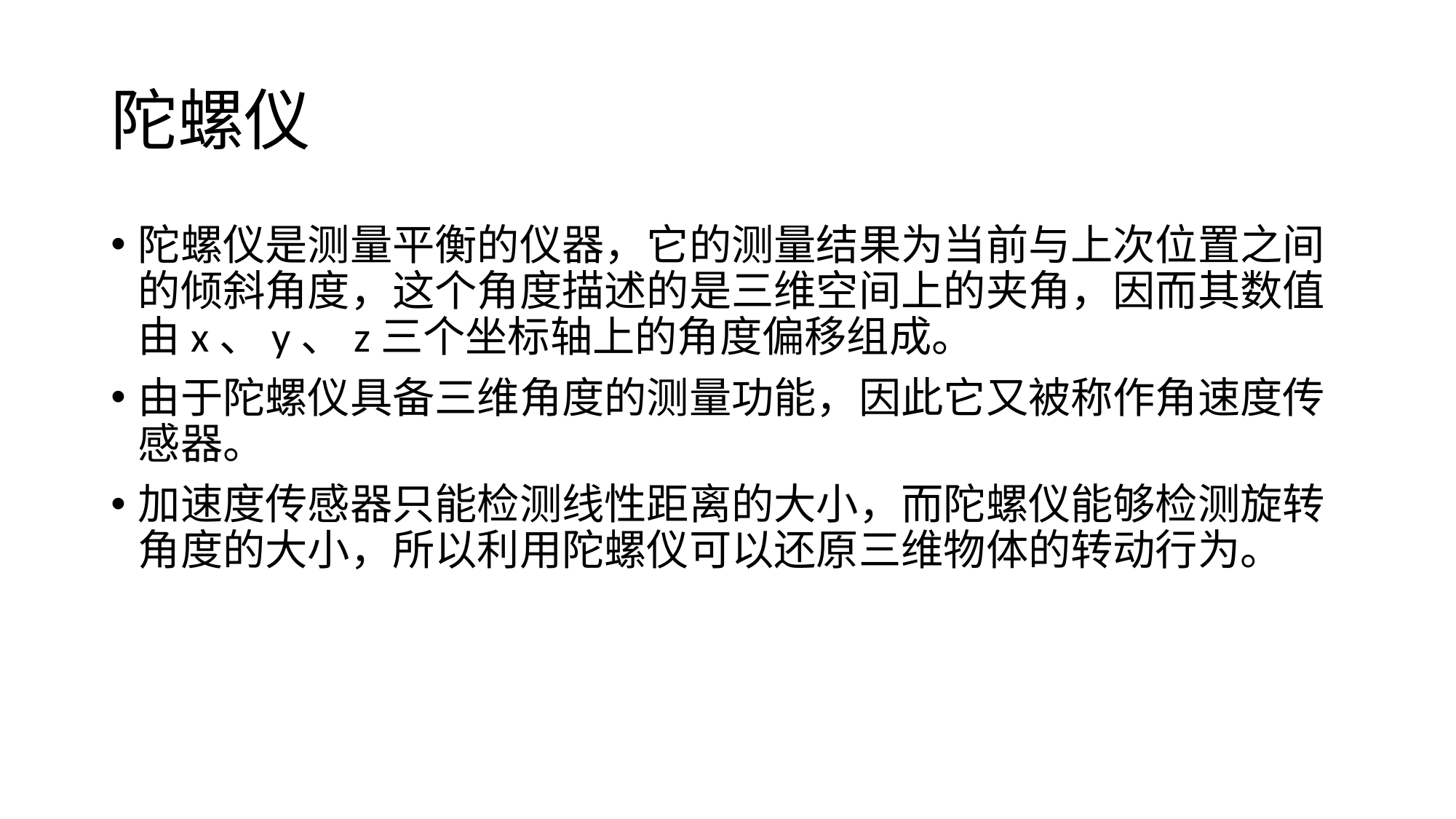

# 陀螺仪
陀螺仪是测量平衡的仪器，它的测量结果为当前与上次位置之间的倾斜角度，这个角度描述的是三维空间上的夹角，因而其数值由x、y、z三个坐标轴上的角度偏移组成。
由于陀螺仪具备三维角度的测量功能，因此它又被称作角速度传感器。
加速度传感器只能检测线性距离的大小，而陀螺仪能够检测旋转角度的大小，所以利用陀螺仪可以还原三维物体的转动行为。